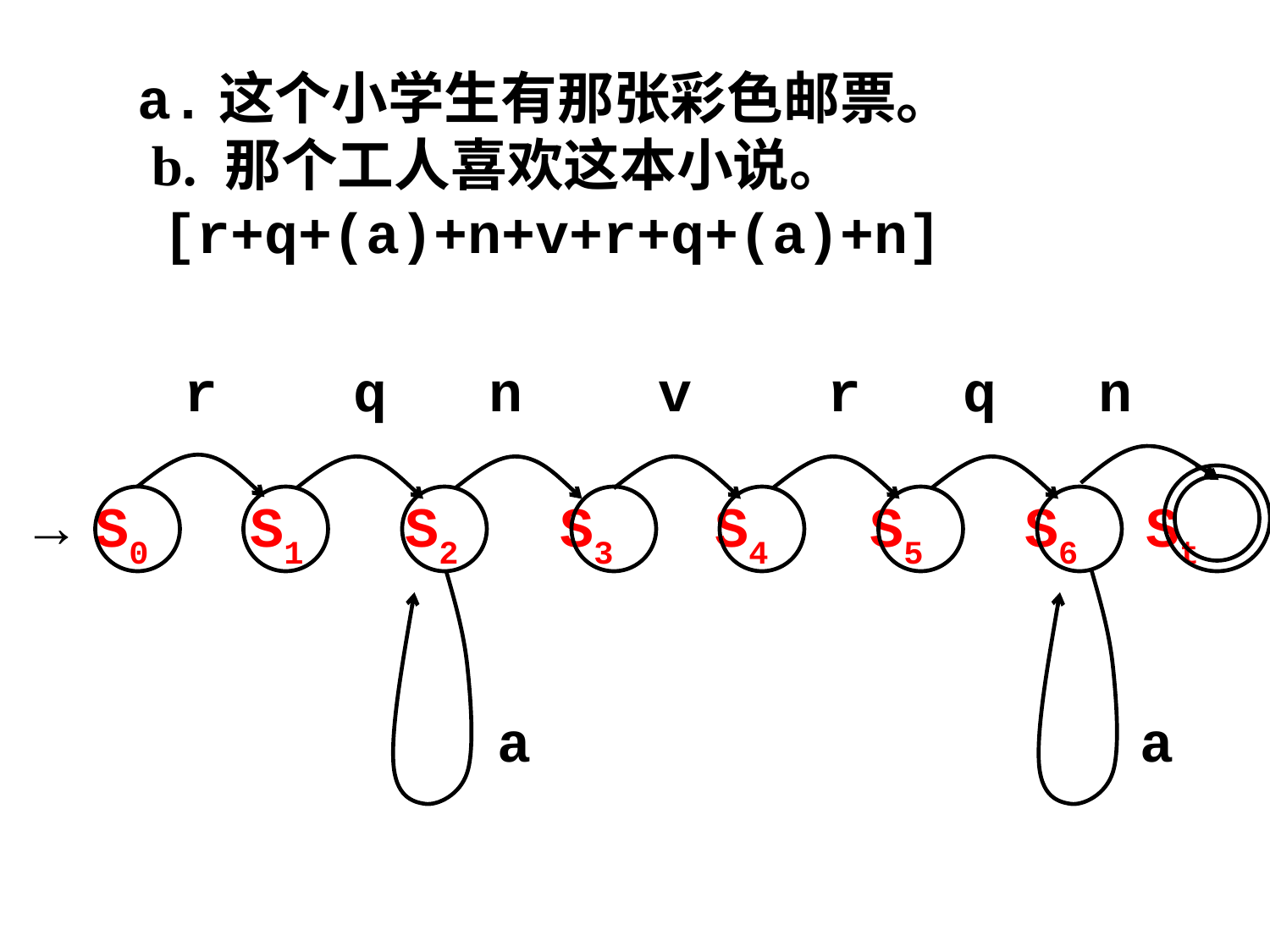

a.这个小学生有那张彩色邮票。
 b. 那个工人喜欢这本小说。
 [r+q+(a)+n+v+r+q+(a)+n]

     r    q   n    v    r   q   n

→ S0   S1   S2   S3   S4   S5   S6  St

              a                  a